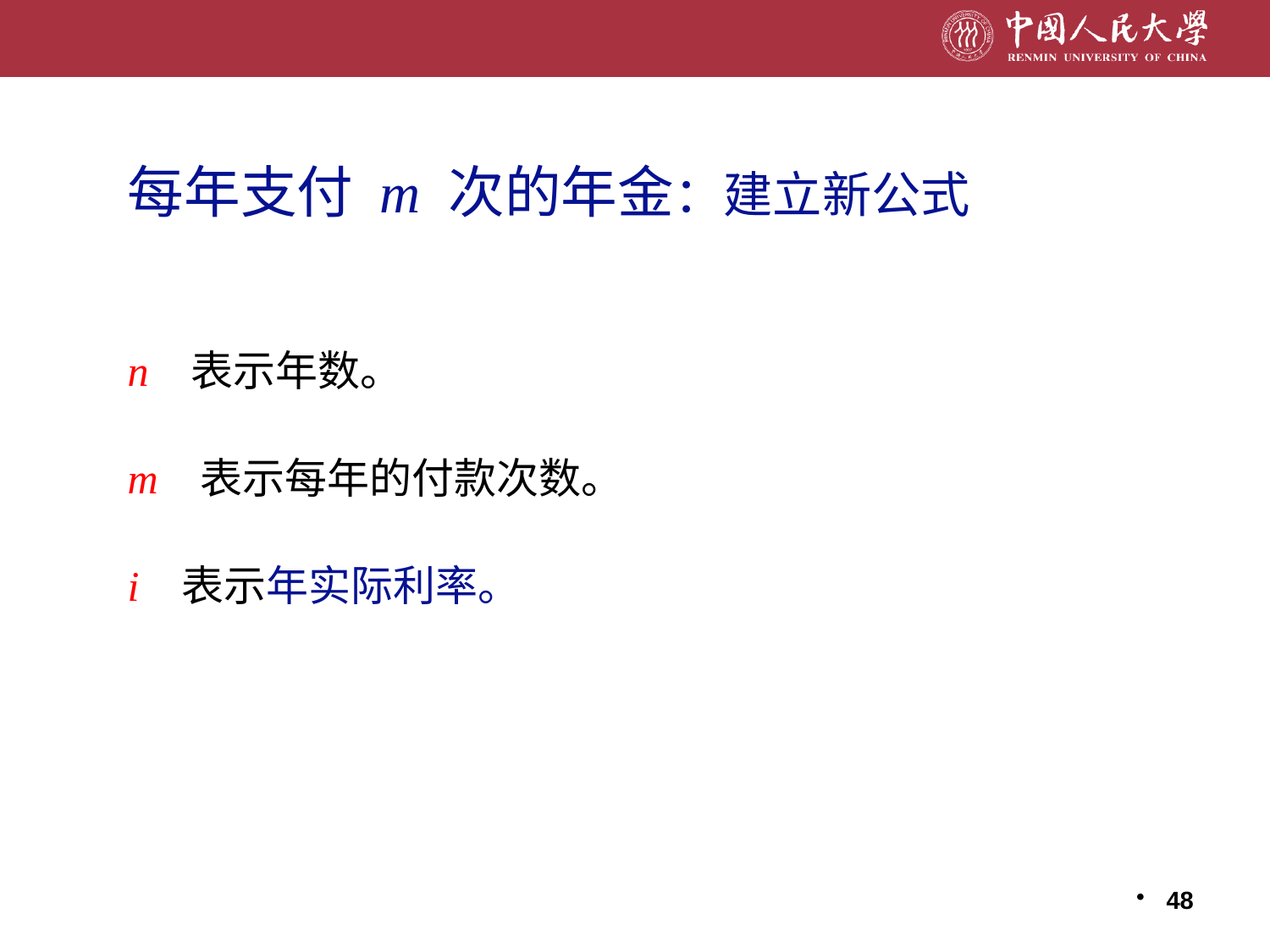

每年支付 m 次的年金：建立新公式

n   表示年数。
m   表示每年的付款次数。
i   表示年实际利率。
48